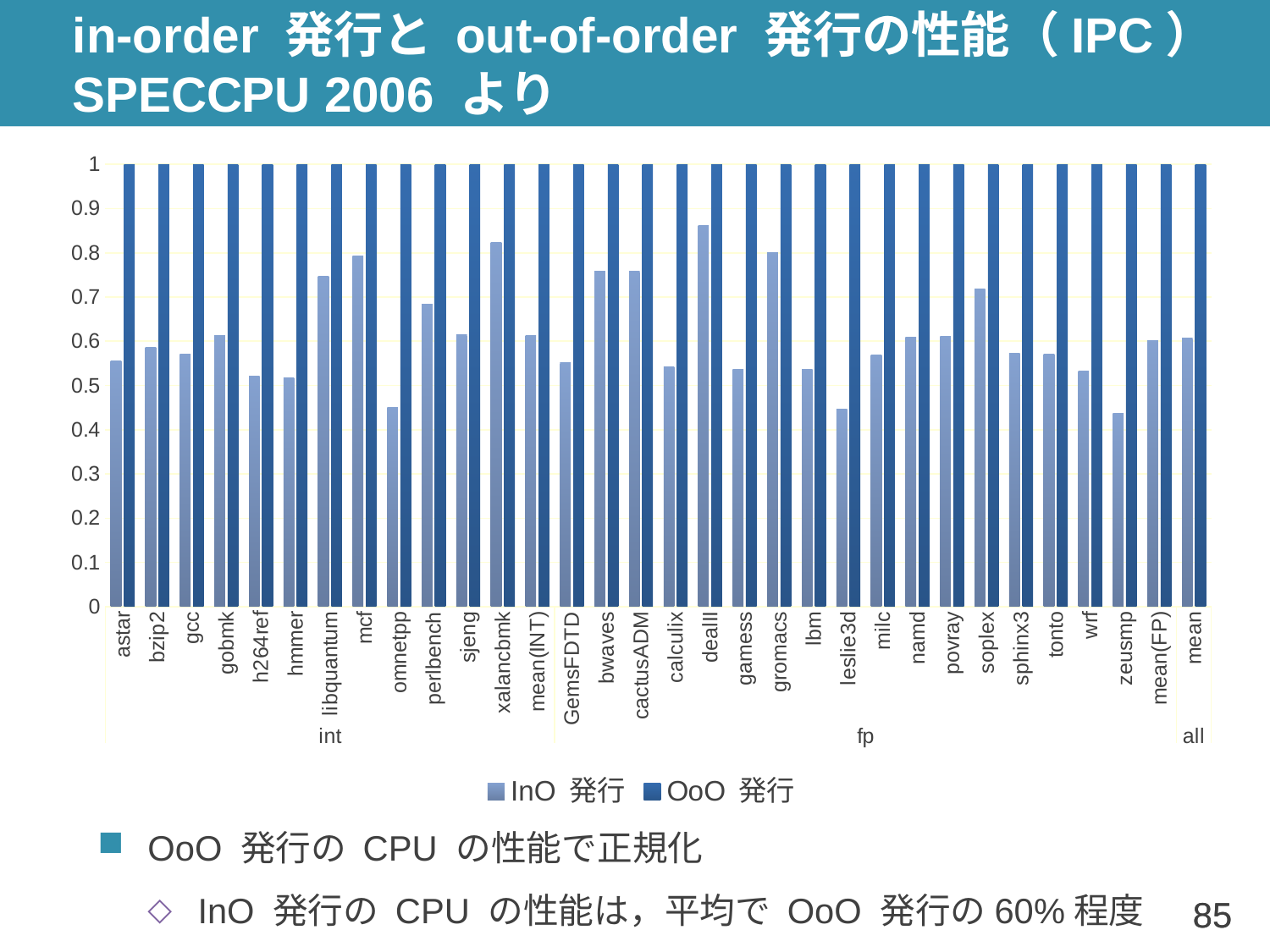

# in-order 発行と out-of-order 発行の性能（IPC） SPECCPU 2006 より

### Chart

| Category | InO 発行 | OoO 発行 |
|---|---|---|
| astar | 0.554874521138153 | 1.0 |
| bzip2 | 0.586289254784045 | 1.0 |
| gcc | 0.570425840438208 | 1.0 |
| gobmk | 0.613342643124712 | 1.0 |
| h264ref | 0.521599403157067 | 1.0 |
| hmmer | 0.5169083778023 | 1.0 |
| libquantum | 0.747059111807441 | 1.0 |
| mcf | 0.793591439104512 | 1.0 |
| omnetpp | 0.451184094046947 | 1.0 |
| perlbench | 0.684445497204684 | 1.0 |
| sjeng | 0.613982534397384 | 1.0 |
| xalancbmk | 0.823309732670665 | 1.0 |
| mean(INT) | 0.613446884926974 | 1.0 |
| GemsFDTD | 0.551462923232057 | 1.0 |
| bwaves | 0.757569248794964 | 1.0 |
| cactusADM | 0.758729066681504 | 1.0 |
| calculix | 0.541682541703871 | 1.0 |
| dealII | 0.86072679684885 | 1.0 |
| gamess | 0.536460954199063 | 1.0 |
| gromacs | 0.800302408931183 | 1.0 |
| lbm | 0.537363792554282 | 1.0 |
| leslie3d | 0.446016366331482 | 1.0 |
| milc | 0.569157136059136 | 1.0 |
| namd | 0.608997029221636 | 1.0 |
| povray | 0.611097265199327 | 1.0 |
| soplex | 0.71876050580812 | 1.0 |
| sphinx3 | 0.573372524299699 | 1.0 |
| tonto | 0.571646190362923 | 1.0 |
| wrf | 0.533335947344003 | 1.0 |
| zeusmp | 0.436265854471715 | 1.0 |
| mean(FP) | 0.601491805404328 | 1.0 |
| mean | 0.60641021485117 | 1.0 |
OoO 発行の CPU の性能で正規化
InO 発行の CPU の性能は，平均で OoO 発行の60%程度